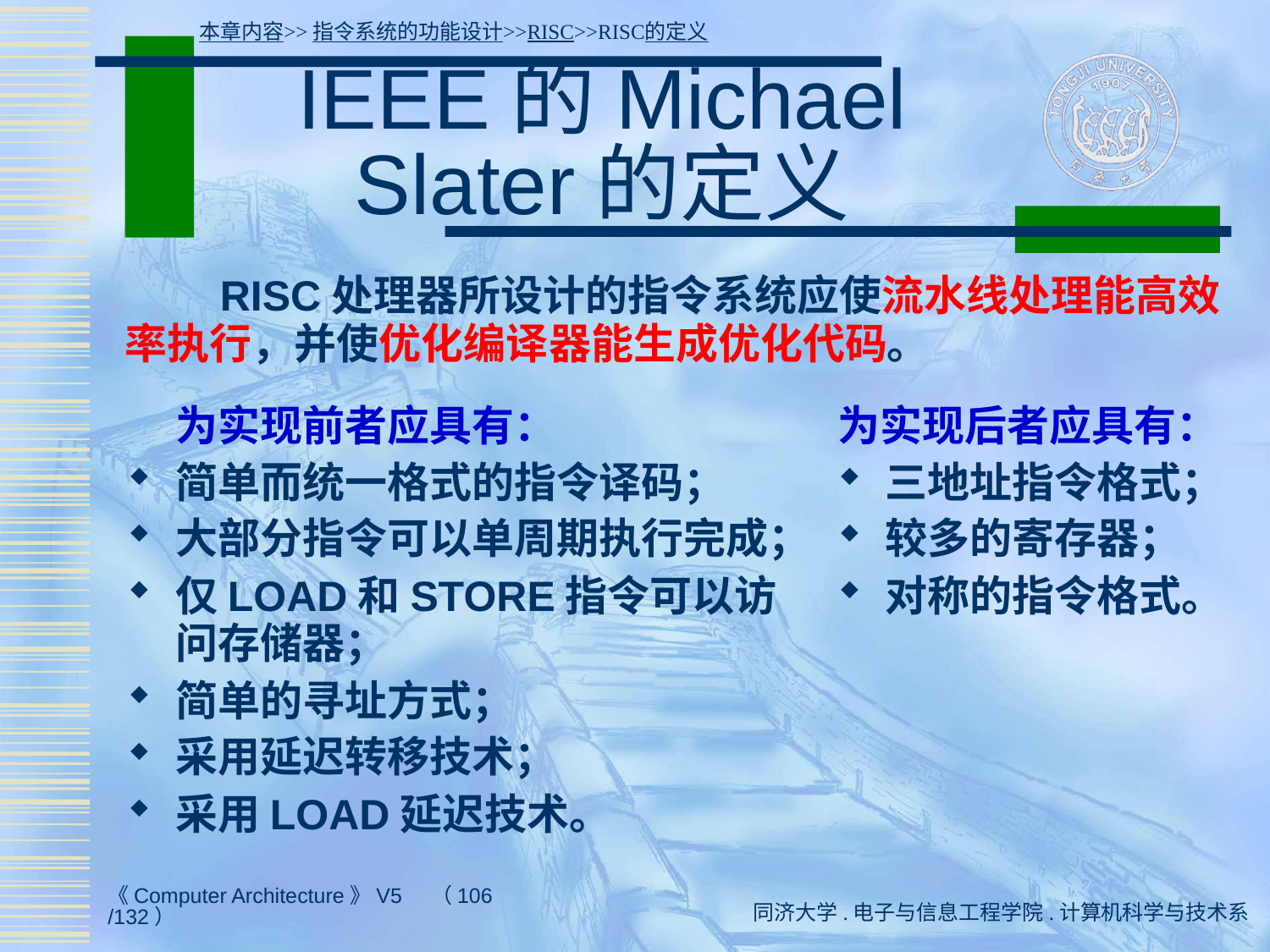

本章内容>>指令系统的功能设计>>RISC>>RISC的定义
# IEEE的Michael Slater的定义
        RISC处理器所设计的指令系统应使流水线处理能高效率执行，并使优化编译器能生成优化代码。
    为实现前者应具有：
简单而统一格式的指令译码；
大部分指令可以单周期执行完成；
仅LOAD和STORE指令可以访问存储器；
简单的寻址方式；
采用延迟转移技术；
采用LOAD延迟技术。
为实现后者应具有：
三地址指令格式；
较多的寄存器；
对称的指令格式。